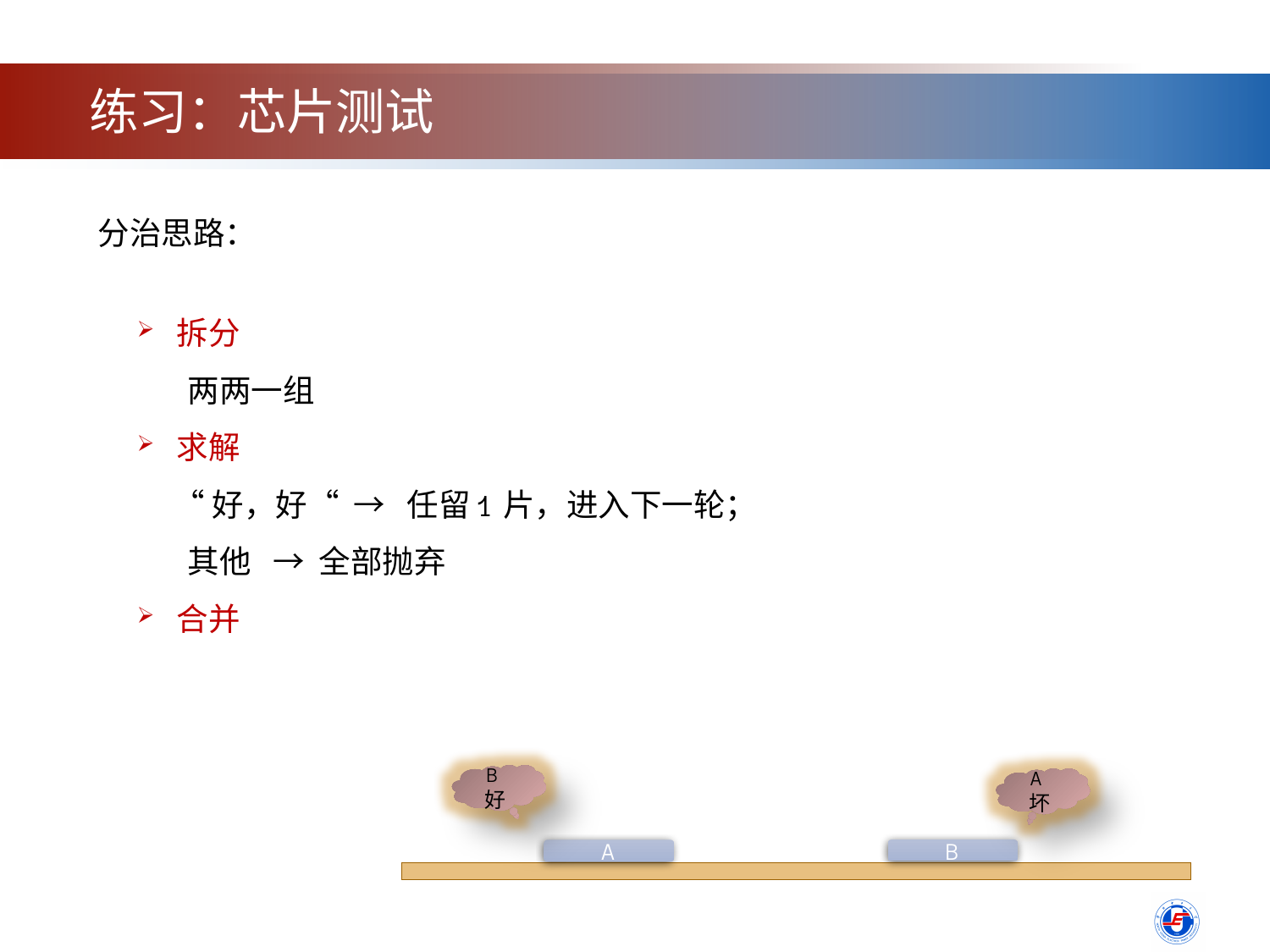

练习：芯片测试
分治思路：
拆分
      两两一组
求解
     “好，好“  →   任留1片，进入下一轮；
      其他   →  全部抛弃
合并
B好
A坏
B
A